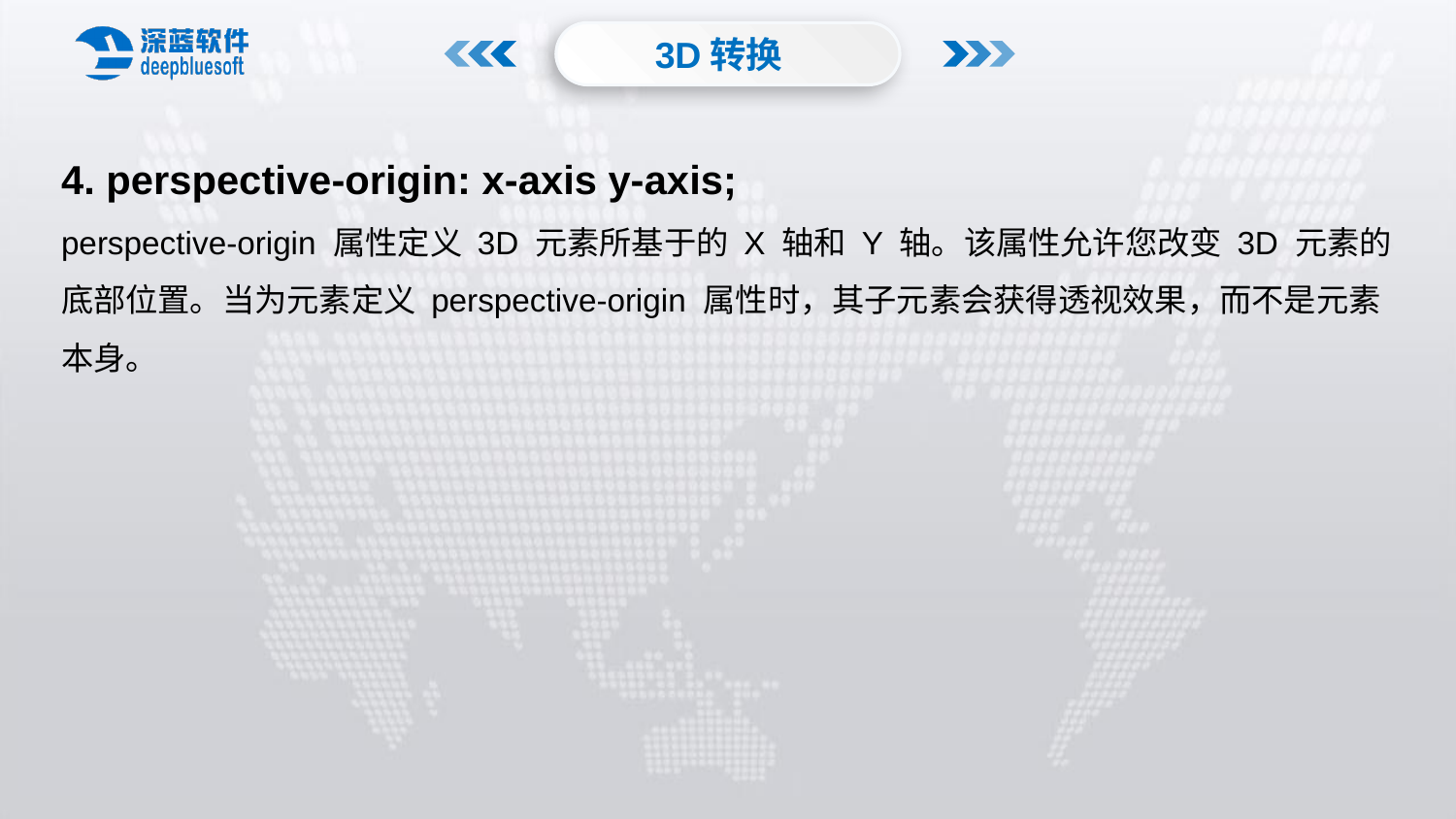

3D转换

4. perspective-origin: x-axis y-axis;
perspective-origin 属性定义 3D 元素所基于的 X 轴和 Y 轴。该属性允许您改变 3D 元素的底部位置。当为元素定义 perspective-origin 属性时，其子元素会获得透视效果，而不是元素本身。